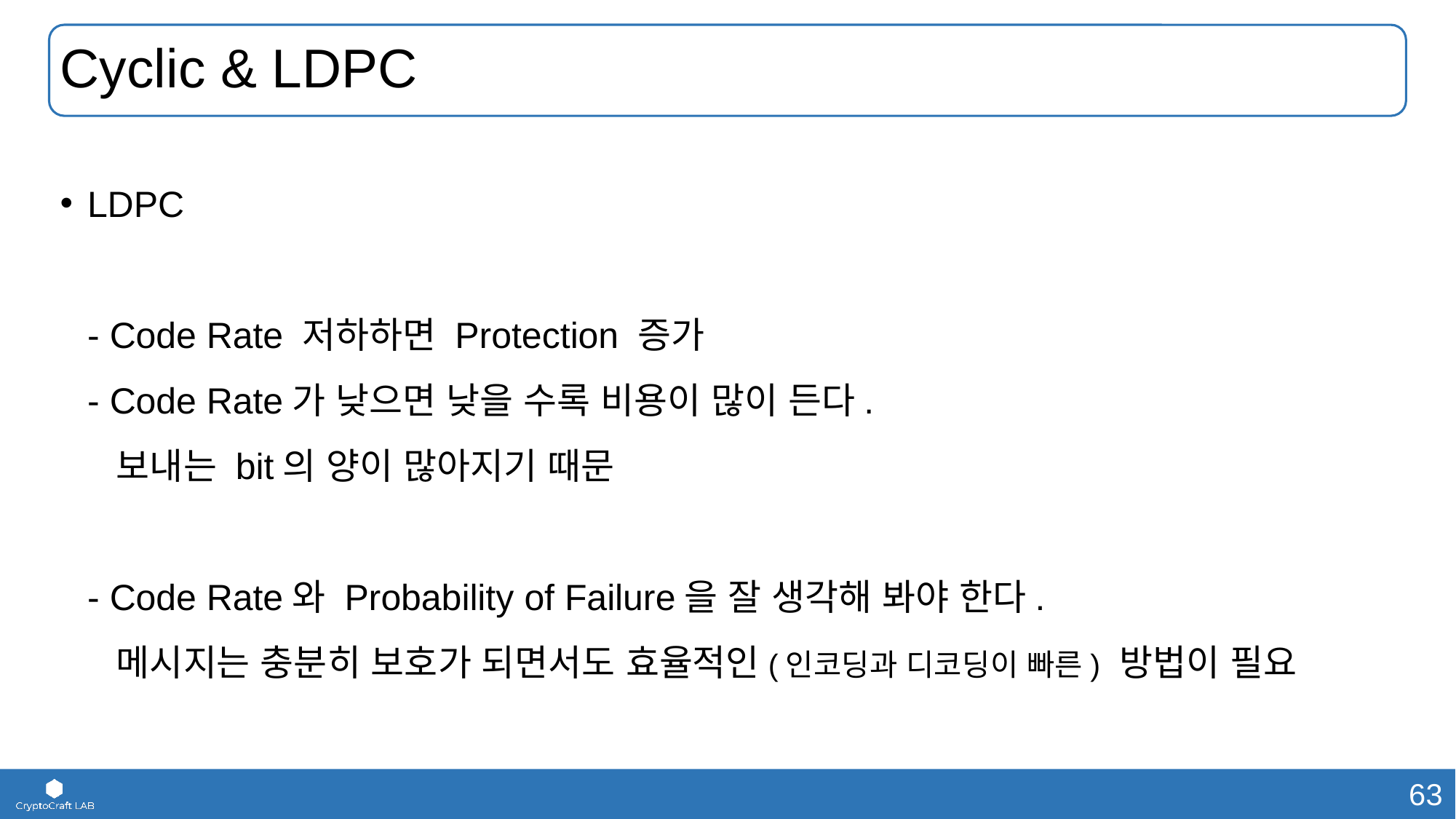

# Cyclic & LDPC
LDPC
- Code Rate 저하하면 Protection 증가
- Code Rate가 낮으면 낮을 수록 비용이 많이 든다.
  보내는 bit의 양이 많아지기 때문
- Code Rate와 Probability of Failure을 잘 생각해 봐야 한다.
  메시지는 충분히 보호가 되면서도 효율적인(인코딩과 디코딩이 빠른) 방법이 필요